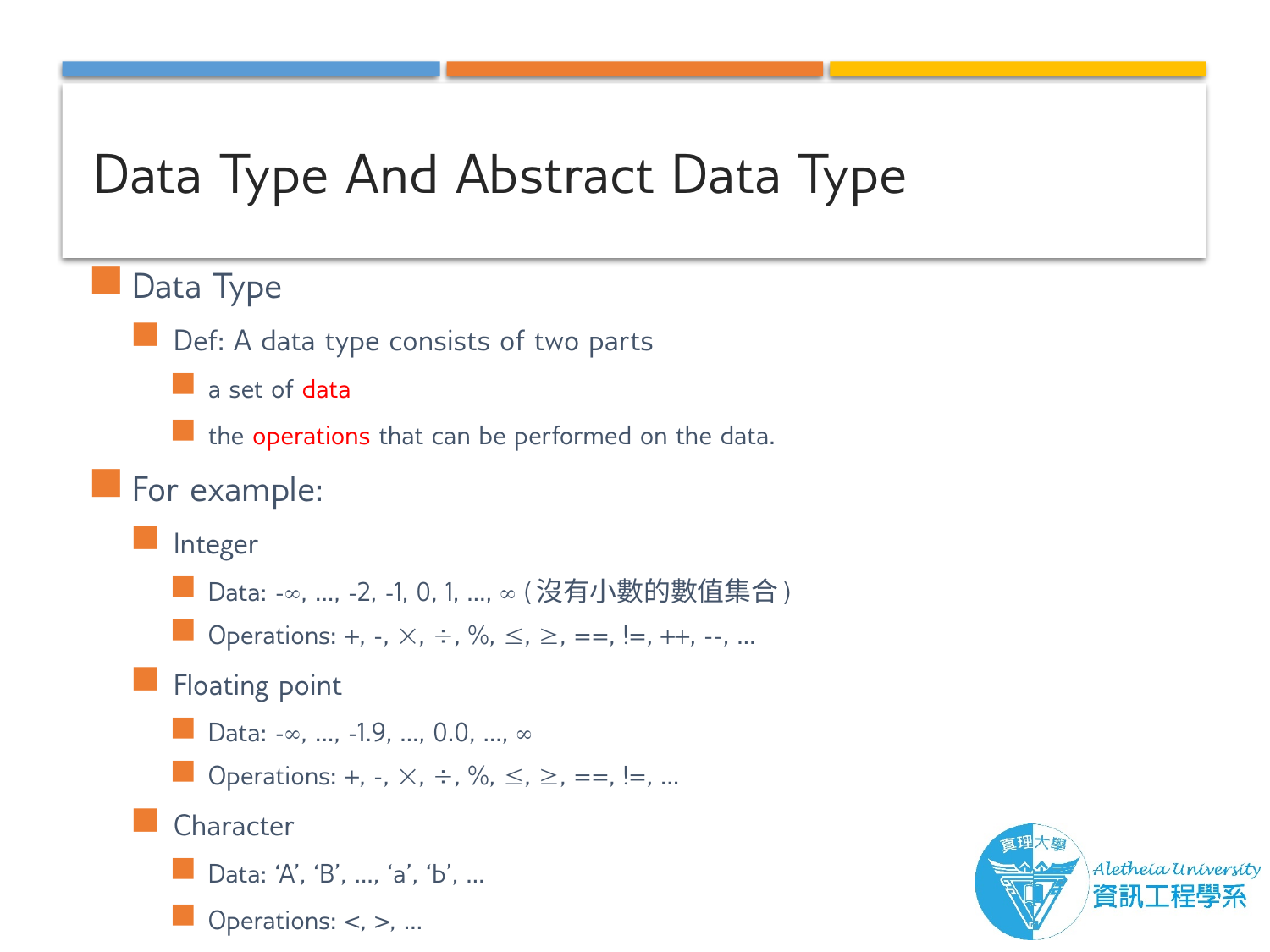

# Data Type And Abstract Data Type
Data Type
Def: A data type consists of two parts
a set of data
the operations that can be performed on the data.
For example:
Integer
Data: -∞, …, -2, -1, 0, 1, …, ∞ (沒有小數的數值集合)
Operations: +, -, ×, ÷, %, ≤, ≥, ==, !=, ++, --, …
Floating point
Data: -∞, …, -1.9, …, 0.0, …, ∞
Operations: +, -, ×, ÷, %, ≤, ≥, ==, !=, …
Character
Data: ‘A’, ‘B’, …, ‘a’, ‘b’, …
Operations: <, >, …